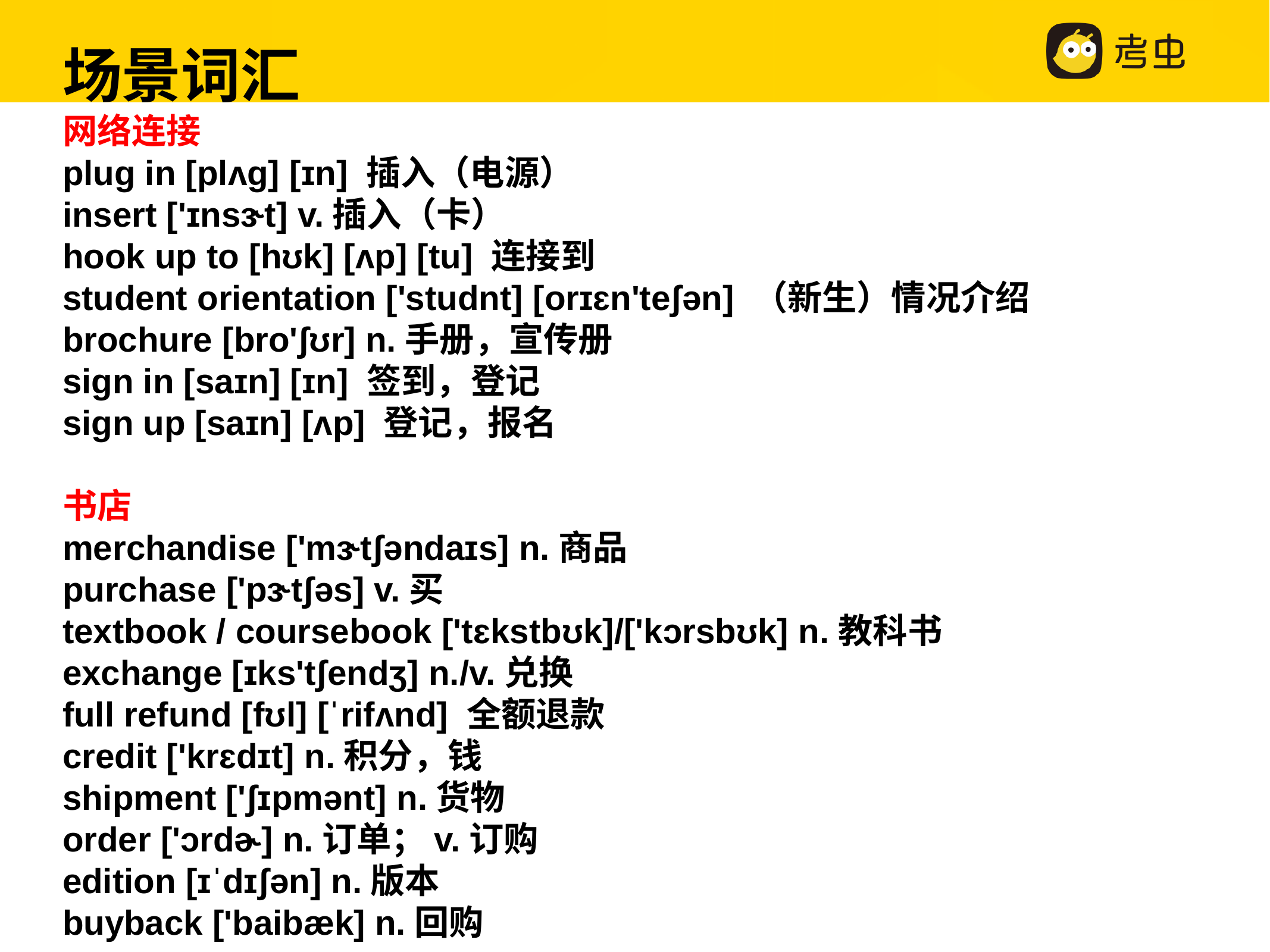

场景词汇
网络连接
plug in [plʌɡ] [ɪn] 插入（电源）
insert ['ɪnsɝt] v.插入（卡）
hook up to [hʊk] [ʌp] [tu] 连接到
student orientation ['studnt] [orɪɛn'teʃən] （新生）情况介绍
brochure [bro'ʃʊr] n.手册，宣传册
sign in [saɪn] [ɪn] 签到，登记
sign up [saɪn] [ʌp] 登记，报名

书店
merchandise ['mɝtʃəndaɪs] n.商品
purchase ['pɝtʃəs] v.买
textbook / coursebook ['tɛkstbʊk]/['kɔrsbʊk] n.教科书
exchange [ɪks'tʃendʒ] n./v.兑换
full refund [fʊl] [ˈrifʌnd] 全额退款
credit ['krɛdɪt] n.积分，钱
shipment ['ʃɪpmənt] n.货物
order ['ɔrdɚ] n.订单；v.订购
edition [ɪˈdɪʃən] n.版本
buyback ['baibæk] n.回购